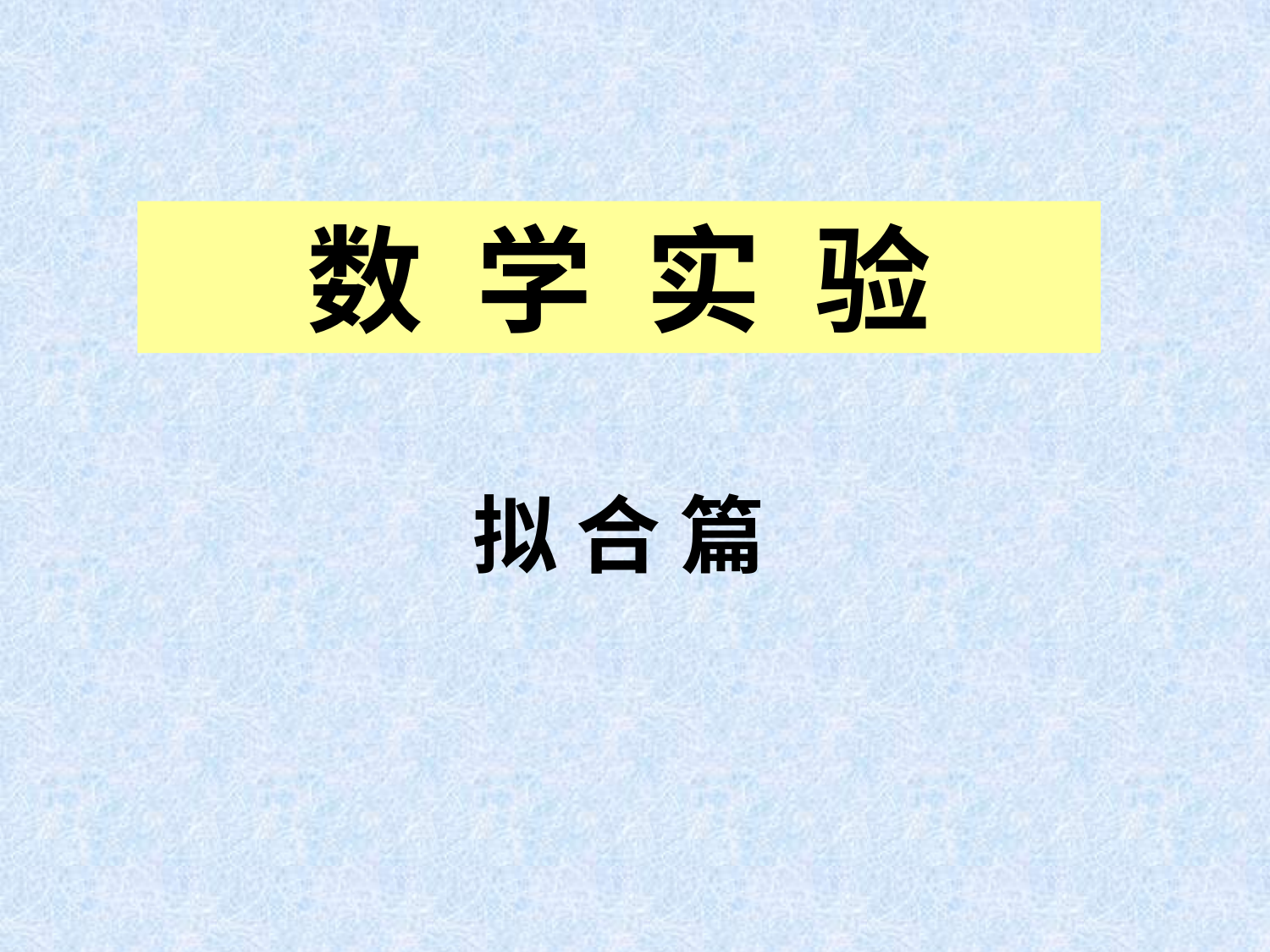

数  学  实  验
拟 合 篇